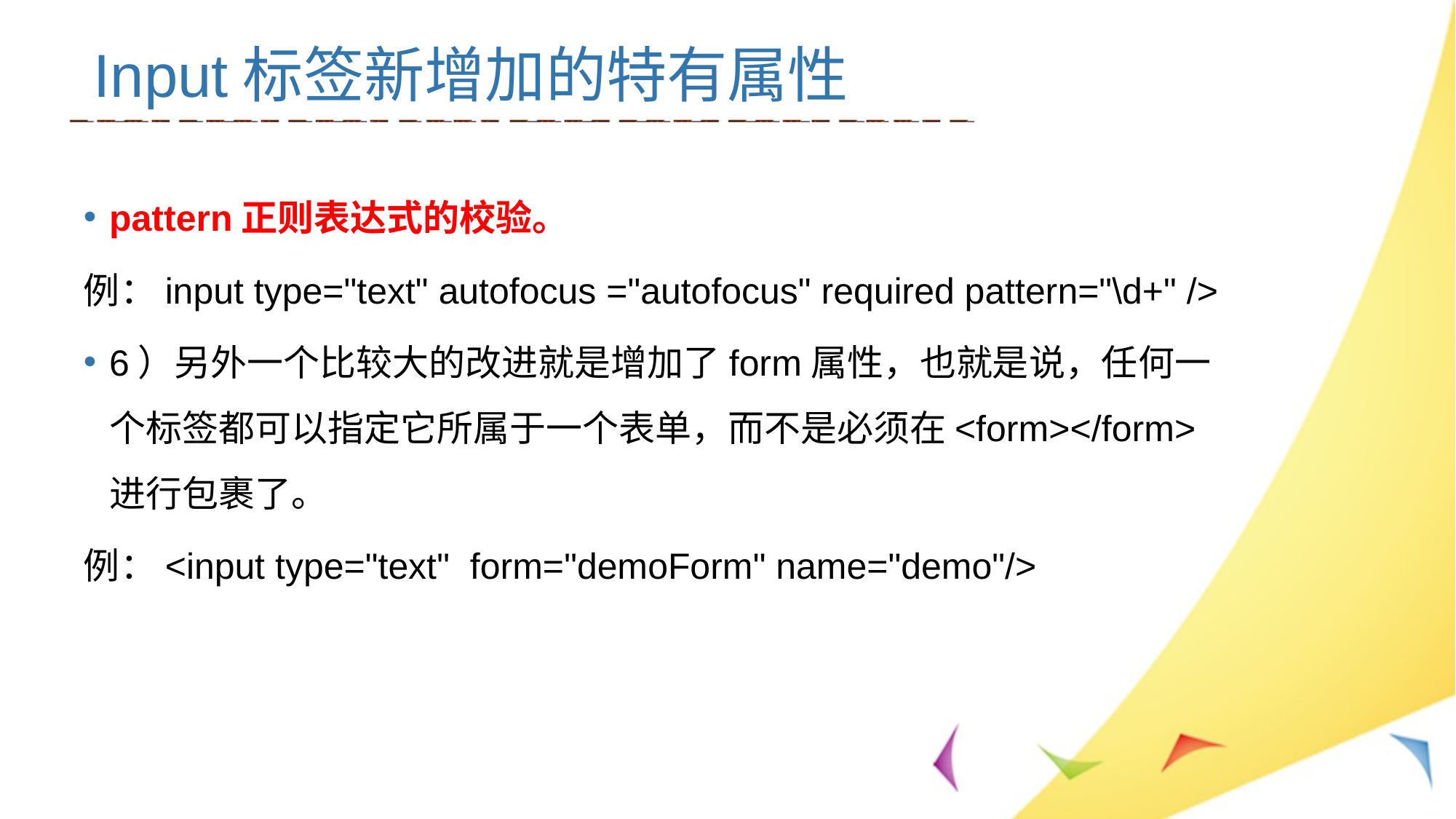

# Input标签新增加的特有属性
pattern正则表达式的校验。
例：input type="text" autofocus ="autofocus" required pattern="\d+" />
6）另外一个比较大的改进就是增加了form属性，也就是说，任何一个标签都可以指定它所属于一个表单，而不是必须在<form></form>进行包裹了。
例：<input type="text"  form="demoForm" name="demo"/>